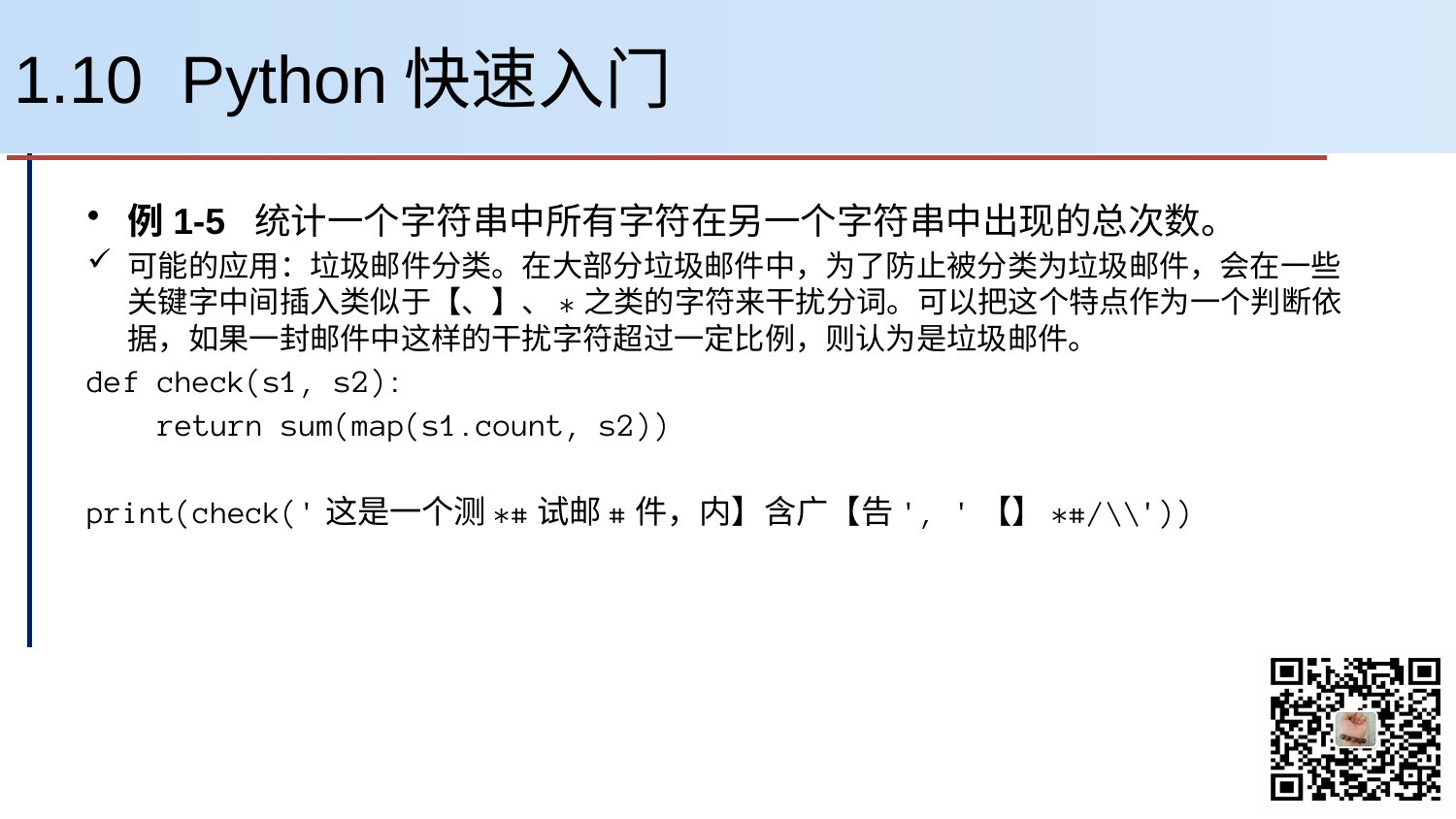

# 1.10  Python快速入门
例1-5  统计一个字符串中所有字符在另一个字符串中出现的总次数。
可能的应用：垃圾邮件分类。在大部分垃圾邮件中，为了防止被分类为垃圾邮件，会在一些关键字中间插入类似于【、】、*之类的字符来干扰分词。可以把这个特点作为一个判断依据，如果一封邮件中这样的干扰字符超过一定比例，则认为是垃圾邮件。
def check(s1, s2):
    return sum(map(s1.count, s2))

print(check('这是一个测*#试邮#件，内】含广【告', '【】*#/\\'))